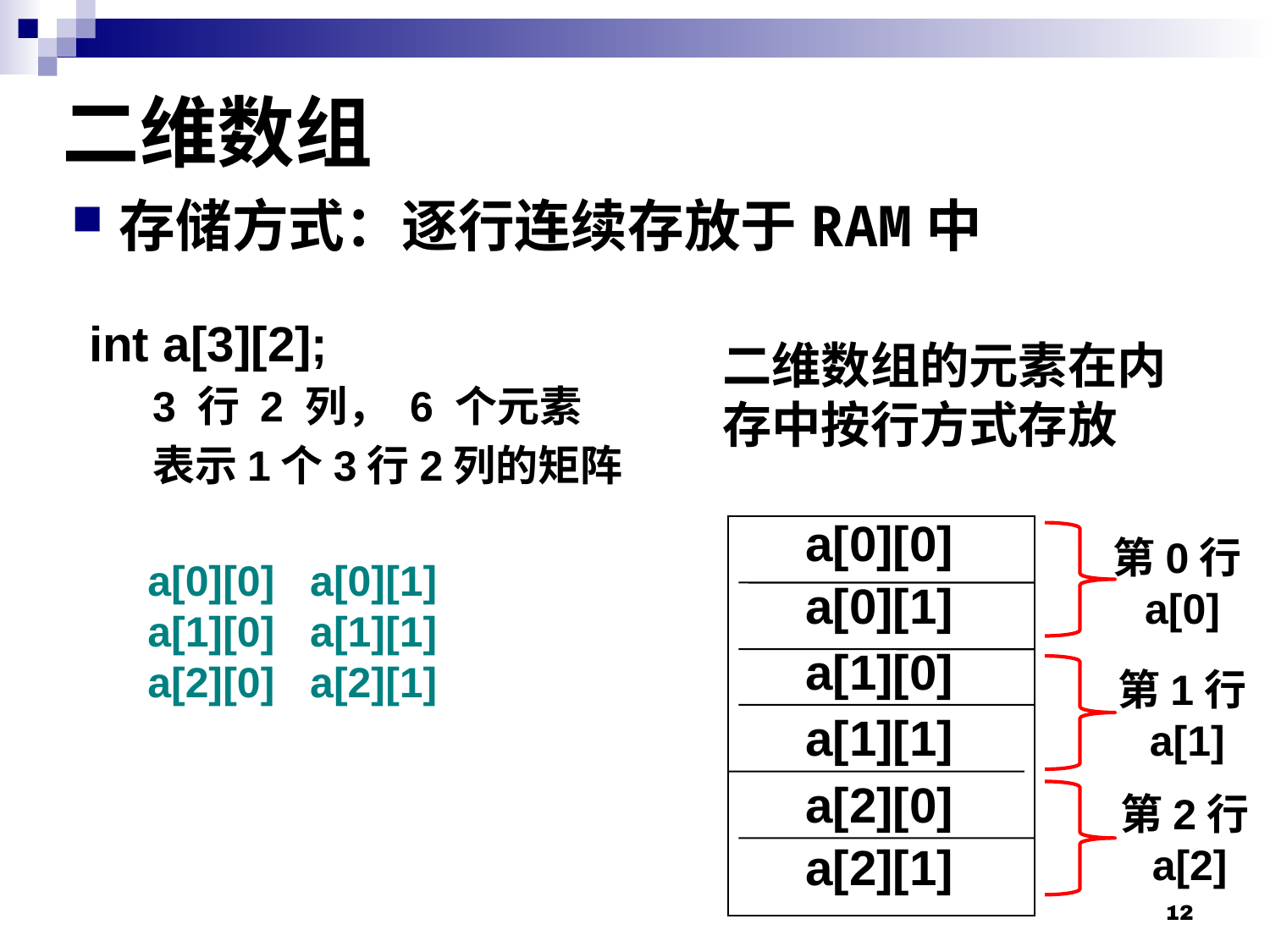

# 二维数组
存储方式：逐行连续存放于RAM中
int a[3][2];
3 行 2 列， 6 个元素
表示1个3行2列的矩阵

二维数组的元素在内存中按行方式存放

      a[0][0]
      a[0][1]
      a[1][0]
      a[1][1]
      a[2][0]
      a[2][1]

第0行a[0]

第1行a[1]

第2行a[2]
a[0][0]   a[0][1]
a[1][0]   a[1][1]
a[2][0]   a[2][1]
12